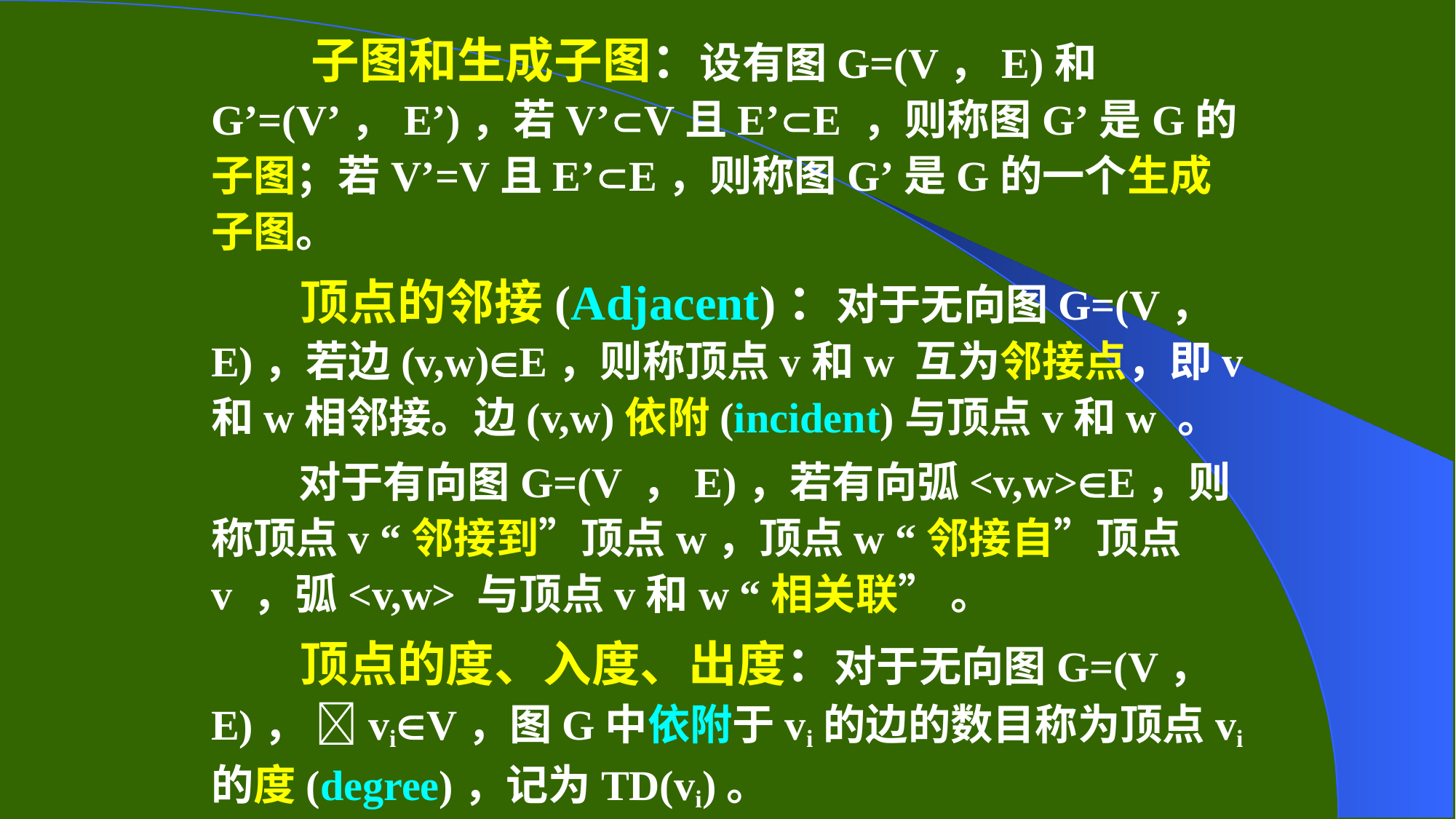

子图和生成子图：设有图G=(V，E)和G’=(V’，E’)，若V’⊂V且E’⊂E ，则称图G’是G的子图；若V’=V且E’⊂E，则称图G’是G的一个生成子图。
       顶点的邻接(Adjacent)：对于无向图G=(V，E)，若边(v,w)∈E，则称顶点v和w 互为邻接点，即v和w相邻接。边(v,w)依附(incident)与顶点v和w 。
        对于有向图G=(V ，E)，若有向弧<v,w>∈E，则称顶点v “邻接到”顶点w，顶点w “邻接自”顶点v ，弧<v,w> 与顶点v和w “相关联” 。
       顶点的度、入度、出度：对于无向图G=(V，E)， ∀vi∈V，图G中依附于vi的边的数目称为顶点vi的度(degree)，记为TD(vi)。